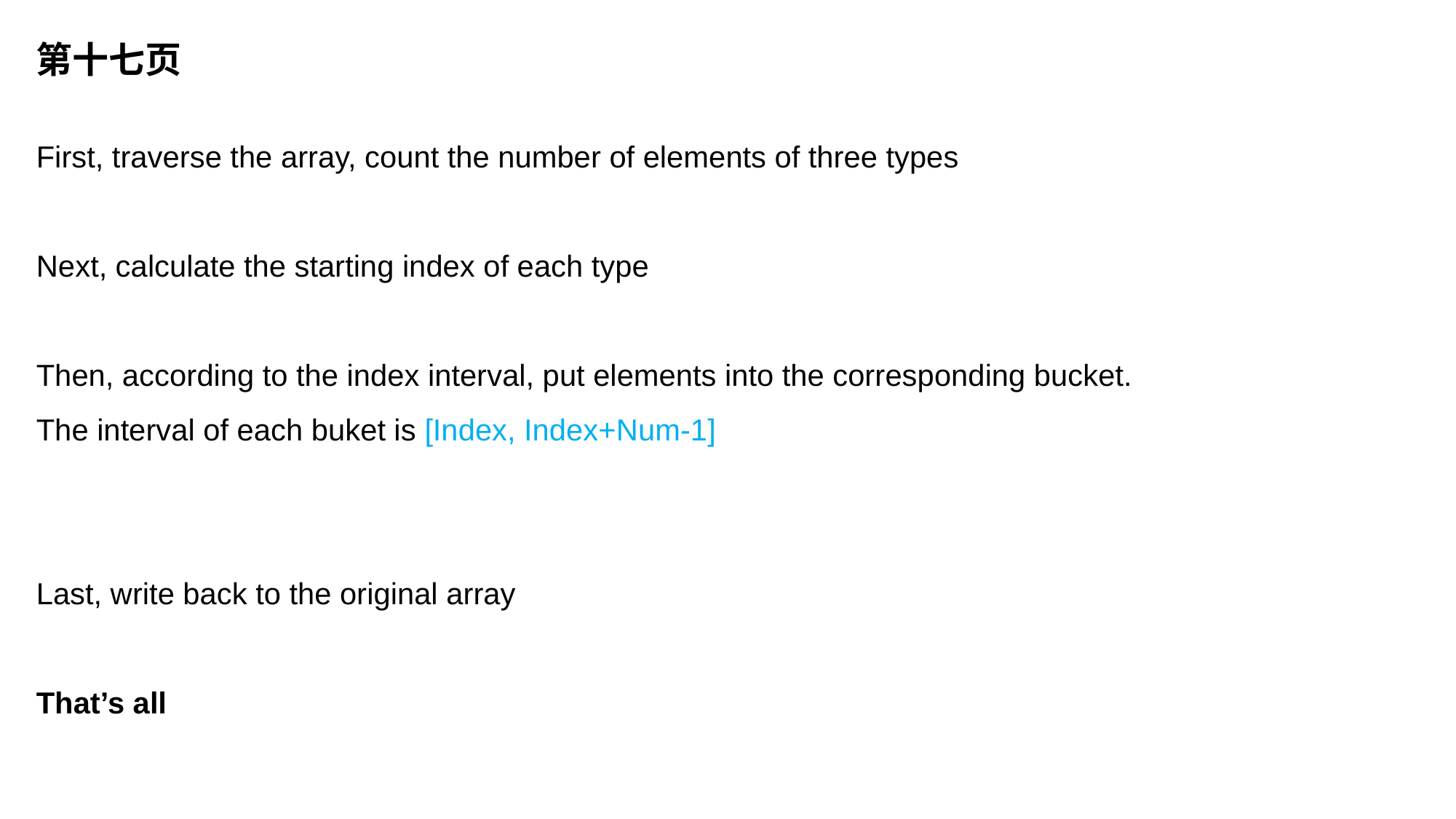

第十七页
First, traverse the array, count the number of elements of three types

Next, calculate the starting index of each type

Then, according to the index interval, put elements into the corresponding bucket.
The interval of each buket is [Index, Index+Num-1]

Last, write back to the original array

That’s all